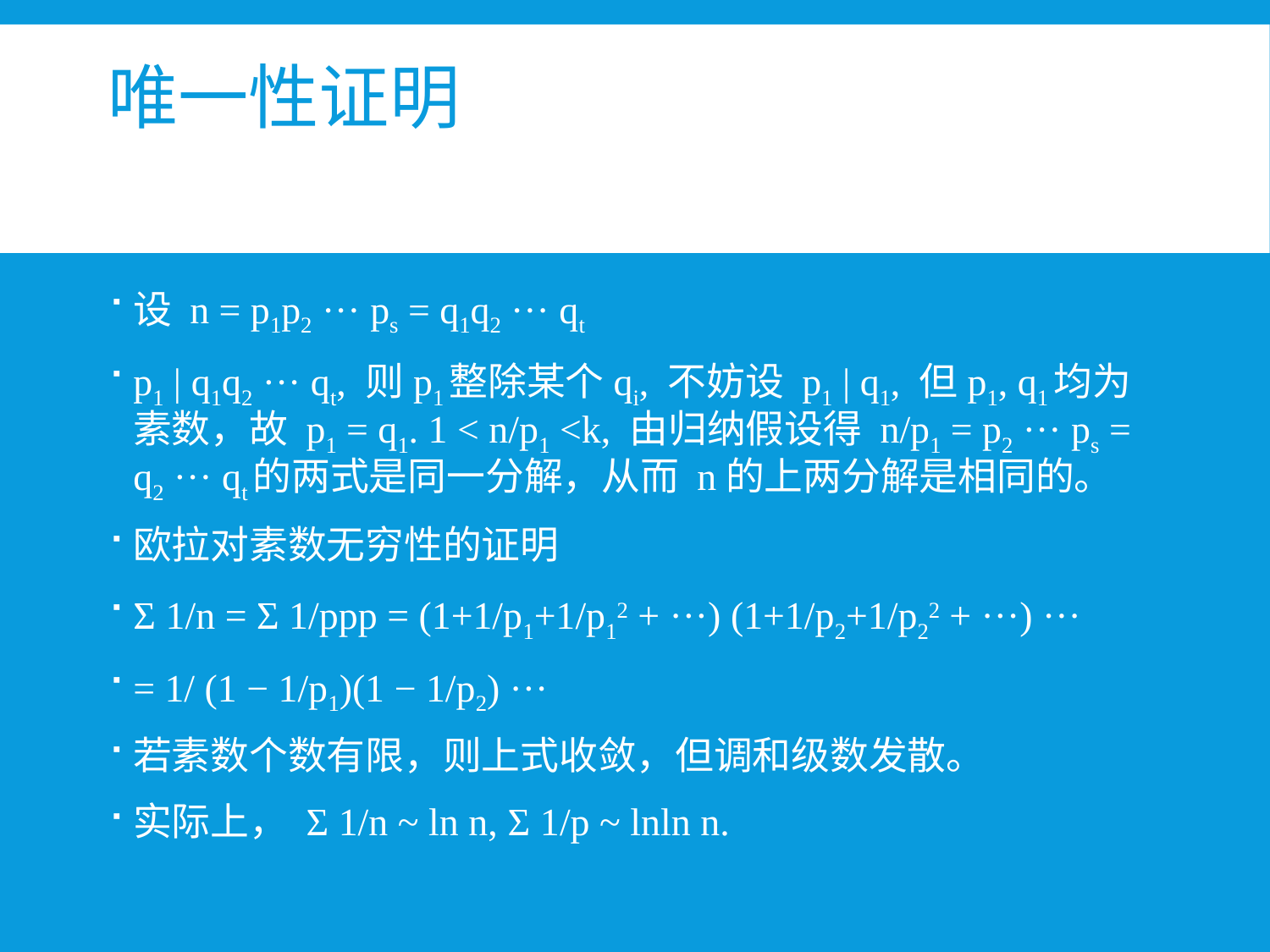

# 唯一性证明
设 n = p1p2 ··· ps = q1q2 ··· qt
p1 | q1q2 ··· qt, 则p1整除某个qi, 不妨设 p1 | q1, 但p1, q1均为素数，故 p1 = q1. 1 < n/p1 <k, 由归纳假设得 n/p1 = p2 ··· ps = q2 ··· qt的两式是同一分解，从而 n的上两分解是相同的。
欧拉对素数无穷性的证明
Σ 1/n = Σ 1/ppp = (1+1/p1+1/p12 + ···) (1+1/p2+1/p22 + ···) ···
= 1/ (1 − 1/p1)(1 − 1/p2) ···
若素数个数有限，则上式收敛，但调和级数发散。
实际上， Σ 1/n ~ ln n, Σ 1/p ~ lnln n.